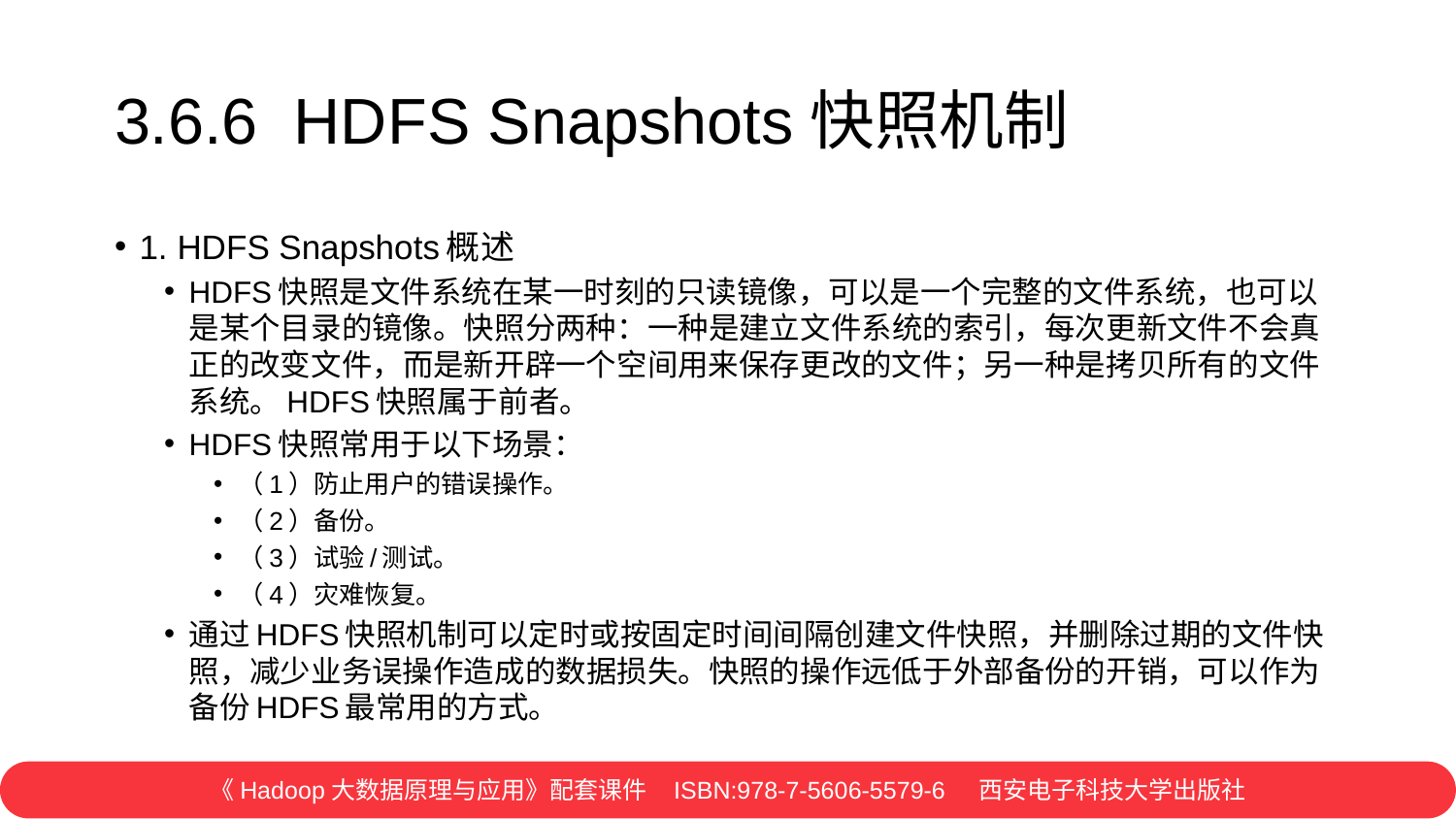

# 3.6.6  HDFS Snapshots快照机制
1. HDFS Snapshots概述
HDFS快照是文件系统在某一时刻的只读镜像，可以是一个完整的文件系统，也可以是某个目录的镜像。快照分两种：一种是建立文件系统的索引，每次更新文件不会真正的改变文件，而是新开辟一个空间用来保存更改的文件；另一种是拷贝所有的文件系统。HDFS快照属于前者。
HDFS快照常用于以下场景：
（1）防止用户的错误操作。
（2）备份。
（3）试验/测试。
（4）灾难恢复。
通过HDFS快照机制可以定时或按固定时间间隔创建文件快照，并删除过期的文件快照，减少业务误操作造成的数据损失。快照的操作远低于外部备份的开销，可以作为备份HDFS最常用的方式。